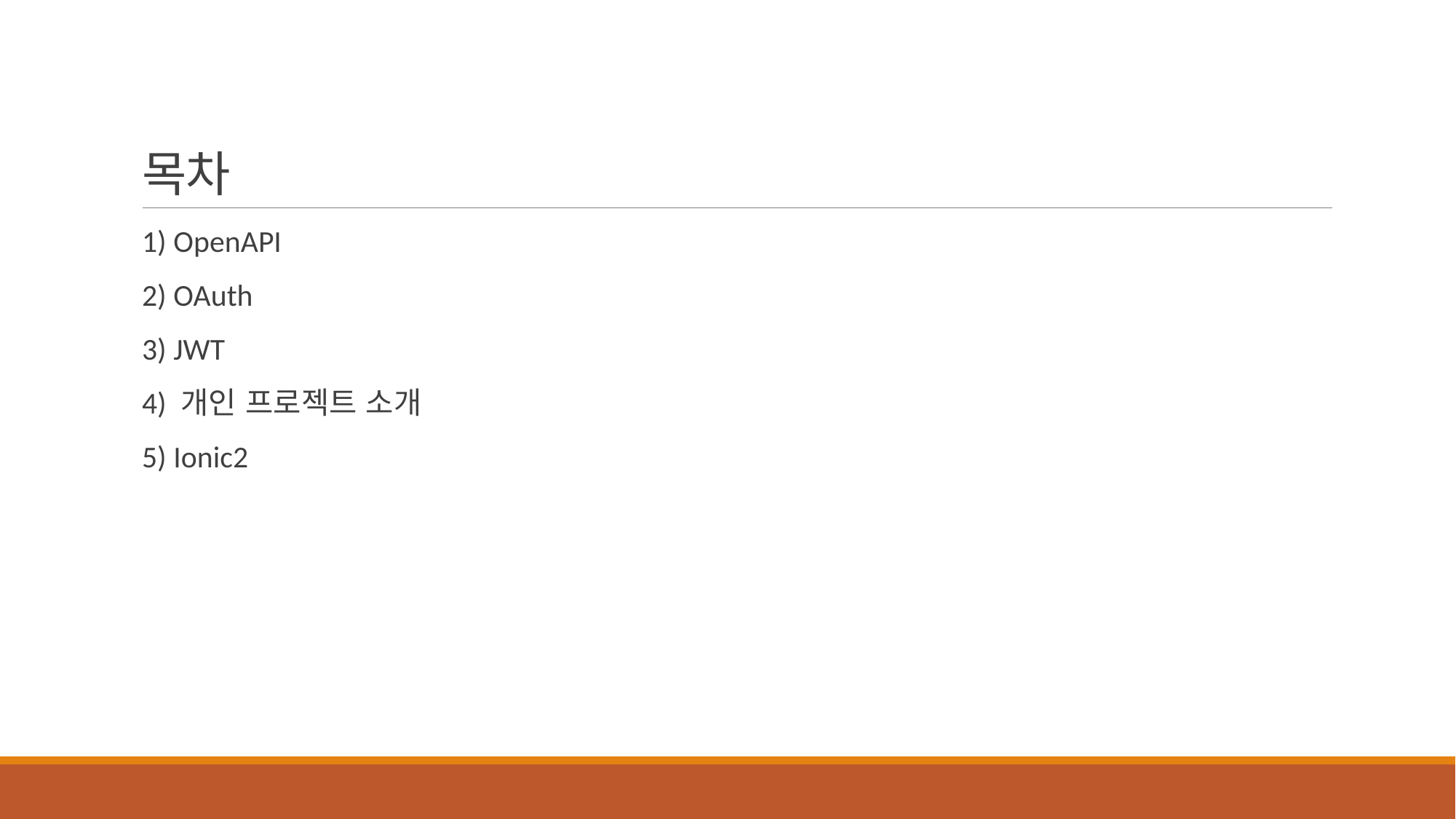

# 목차
1) OpenAPI
2) OAuth
3) JWT
4) 개인 프로젝트 소개
5) Ionic2